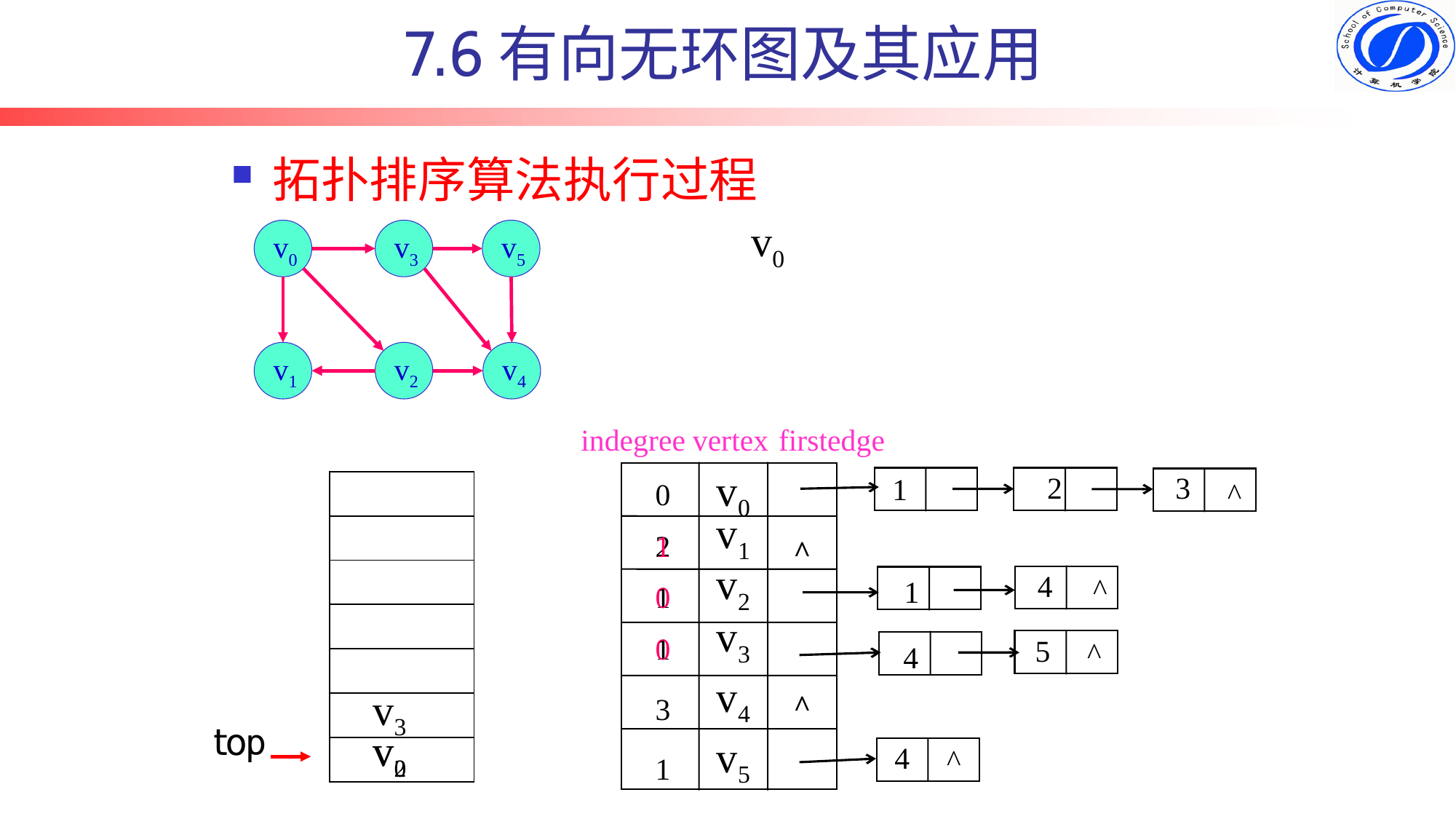

7.6有向无环图及其应用
拓扑排序算法执行过程
v0
v0
v3
v5
v1
v2
v4
indegree
vertex
firstedge

v0

2
3

1
|  |
| --- |
|  |
|  |
|  |
|  |
|  |
|  |
^
0

v1
2
1
^
v2

4
^
1
1
0

v3
1
0

5

^
4

v4
v3
^
3
top
v0
v2
v5

4
^
1